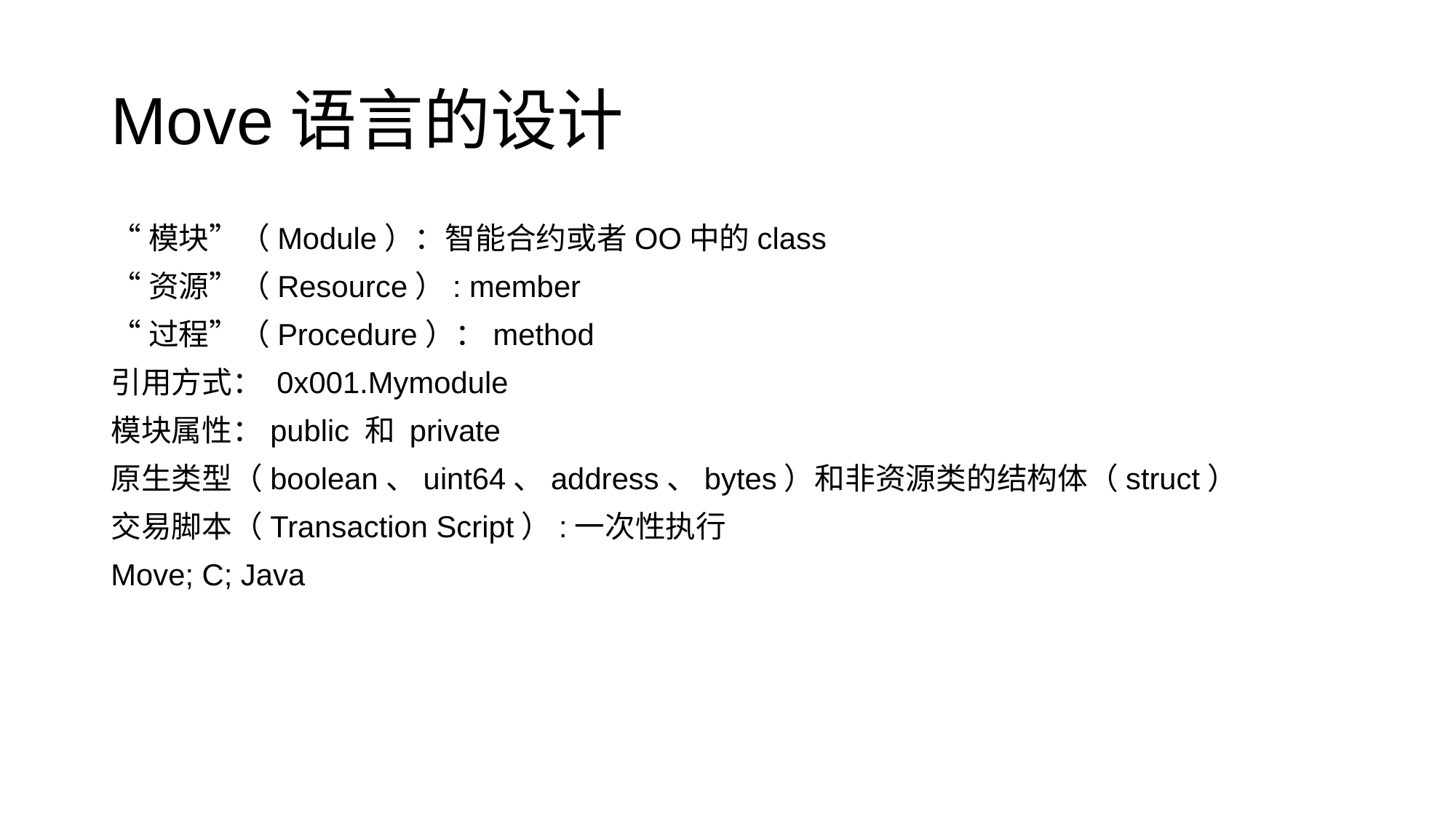

# Move语言的设计
“模块”（Module）：智能合约或者OO中的class
“资源”（Resource）: member
“过程”（Procedure）：method
引用方式： 0x001.Mymodule
模块属性：public 和 private
原生类型（boolean、uint64、address、bytes）和非资源类的结构体（struct）
交易脚本（Transaction Script）:一次性执行
Move; C; Java